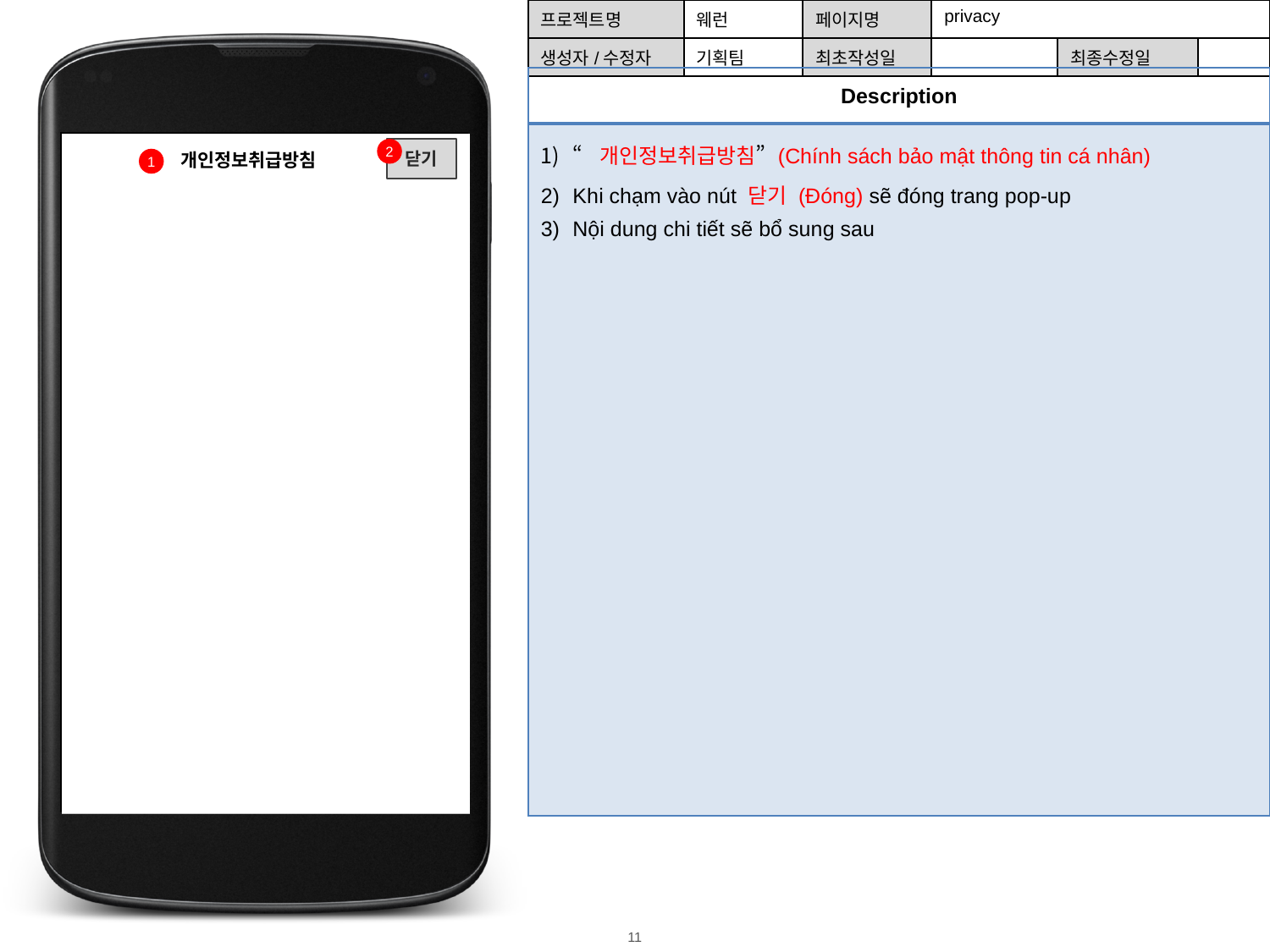

| 프로젝트명 | 웨런 | 페이지명 | privacy |  |  |
| --- | --- | --- | --- | --- | --- |
| 생성자/수정자 | 기획팀 | 최초작성일 |  | 최종수정일 |  |
| Description |
| --- |
| “개인정보취급방침” (Chính sách bảo mật thông tin cá nhân) Khi chạm vào nút 닫기 (Đóng) sẽ đóng trang pop-up Nội dung chi tiết sẽ bổ sung sau |
2
닫기
개인정보취급방침
1